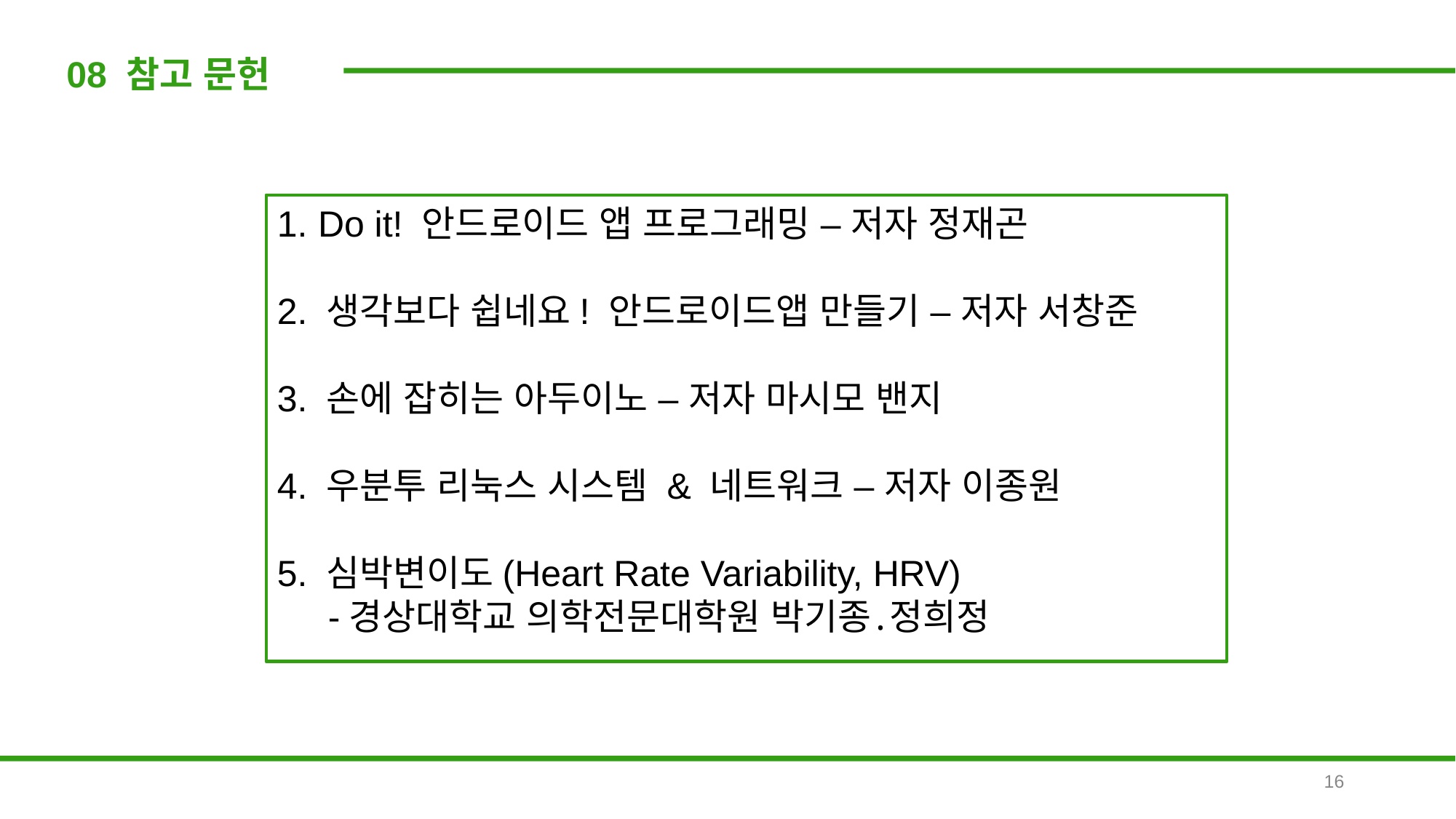

08 참고 문헌

Do it! 안드로이드 앱 프로그래밍 – 저자 정재곤

2. 생각보다 쉽네요! 안드로이드앱 만들기 – 저자 서창준

3. 손에 잡히는 아두이노 – 저자 마시모 밴지

4. 우분투 리눅스 시스템 & 네트워크 – 저자 이종원

5. 심박변이도(Heart Rate Variability, HRV)
     -경상대학교 의학전문대학원 박기종․정희정

16